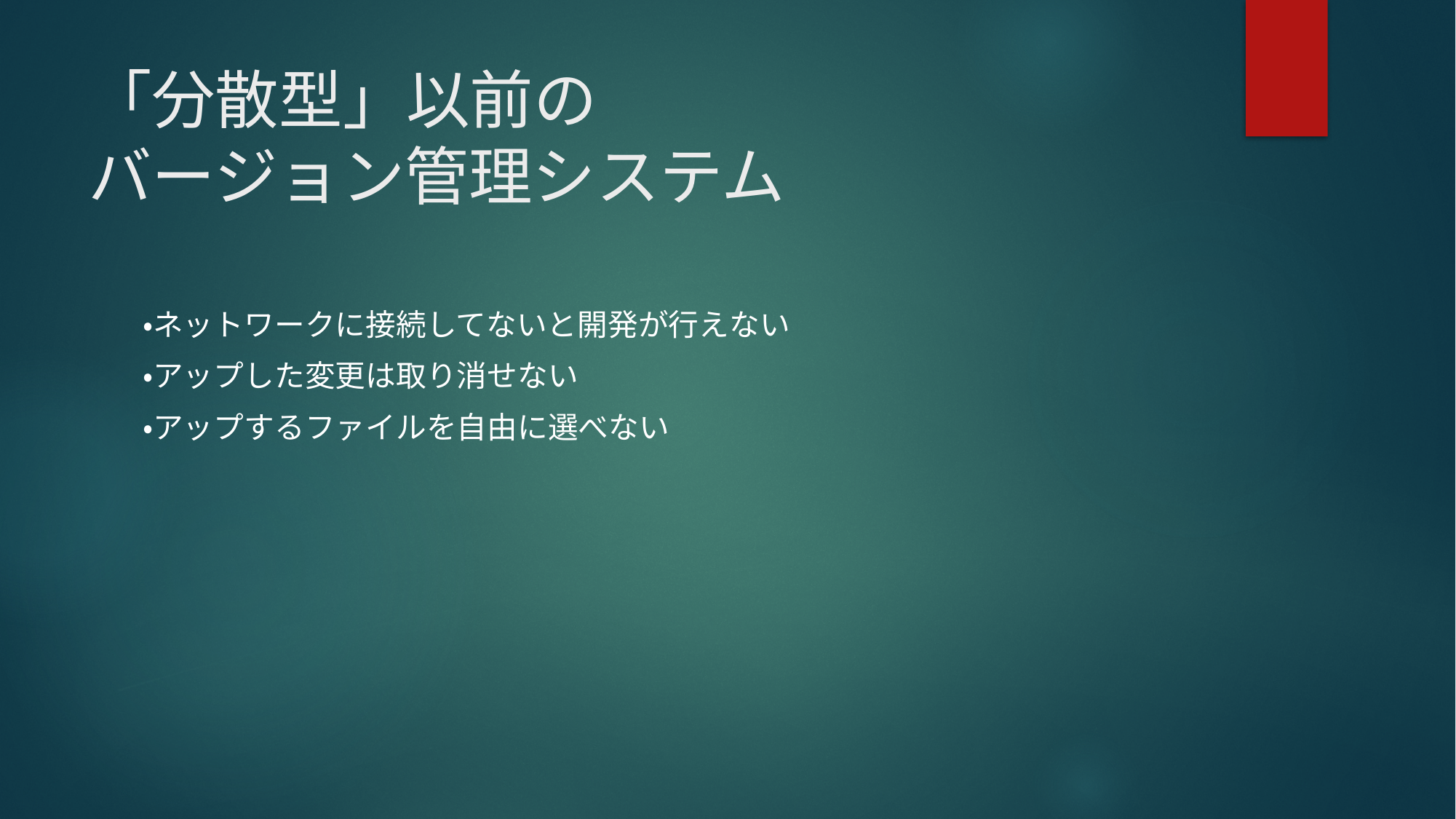

# 「分散型」以前の バージョン管理システム
・ネットワークに接続してないと開発が行えない
・アップした変更は取り消せない
・アップするファイルを自由に選べない